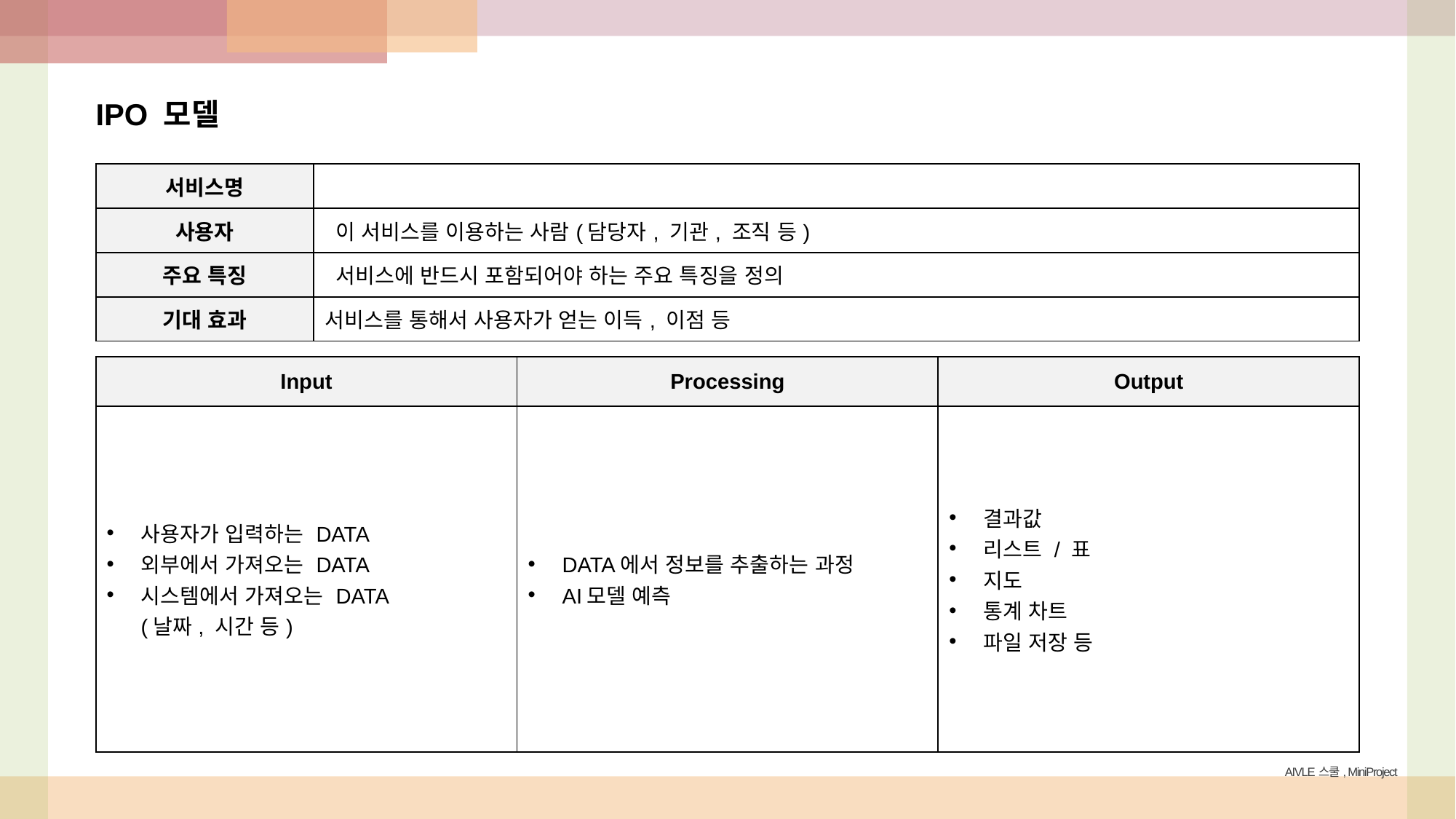

IPO 모델
| 서비스명 |  |
| --- | --- |
| 사용자 | 이 서비스를 이용하는 사람(담당자, 기관, 조직 등) |
| 주요 특징 | 서비스에 반드시 포함되어야 하는 주요 특징을 정의 |
| 기대 효과 | 서비스를 통해서 사용자가 얻는 이득, 이점 등 |
| Input | Processing | Output |
| --- | --- | --- |
| 사용자가 입력하는 DATA 외부에서 가져오는 DATA 시스템에서 가져오는 DATA (날짜, 시간 등) | DATA에서 정보를 추출하는 과정 AI모델 예측 | 결과값 리스트 / 표 지도 통계 차트 파일 저장 등 |